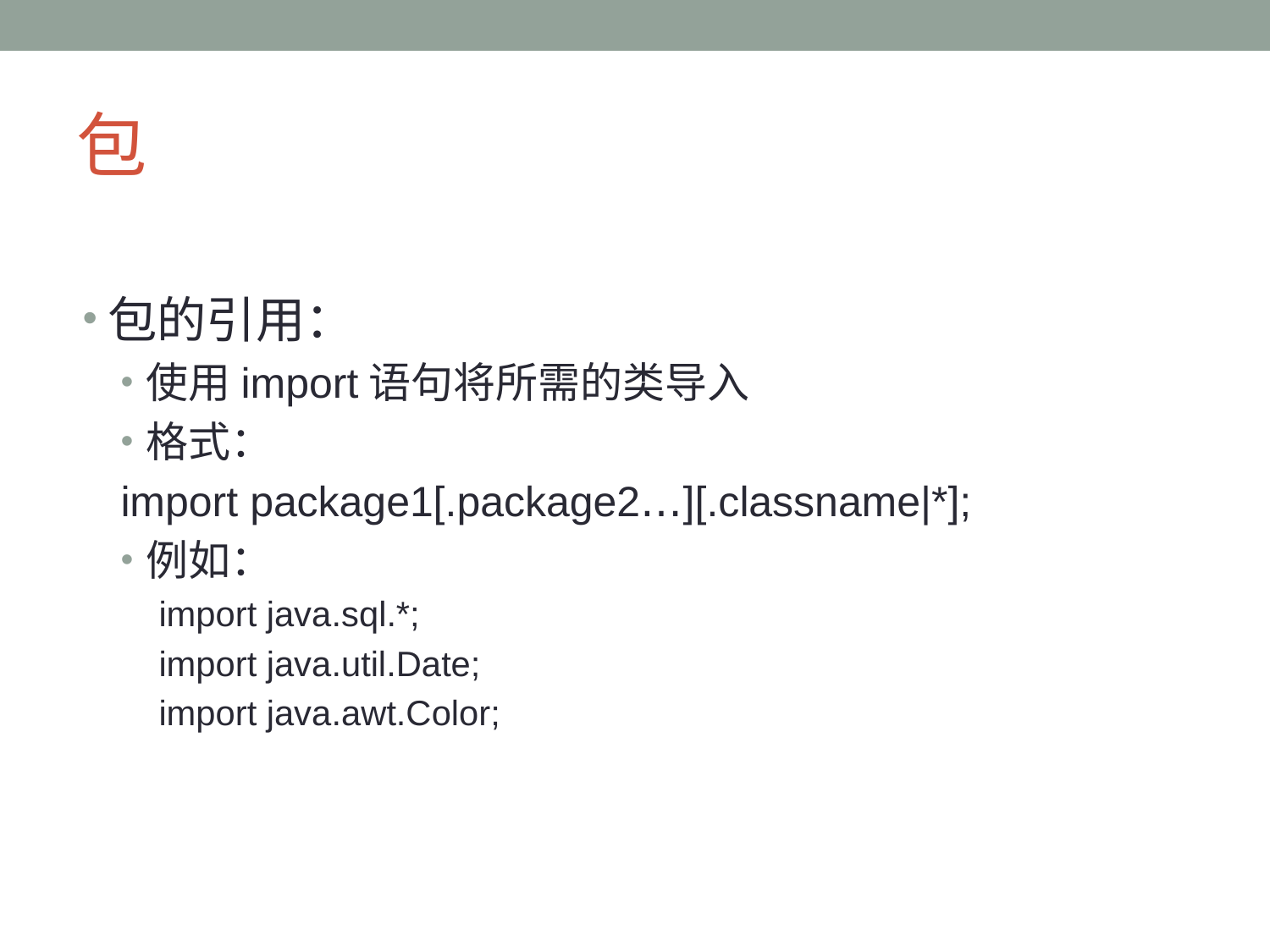

# 包
包的引用：
使用import语句将所需的类导入
格式：
import package1[.package2…][.classname|*];
例如：
import java.sql.*;
import java.util.Date;
import java.awt.Color;